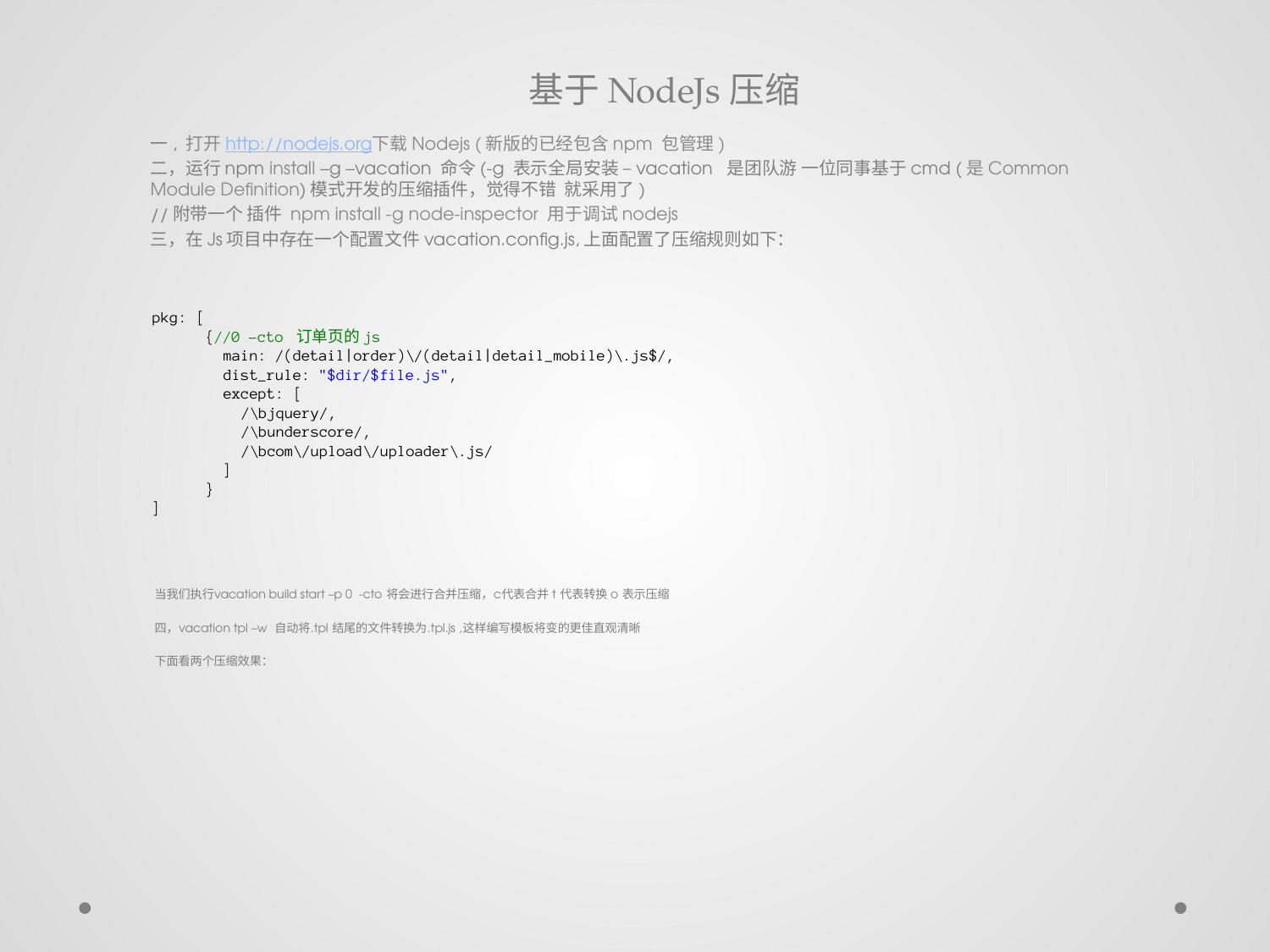

# 基于NodeJs压缩
一, 打开http://nodejs.org下载Nodejs (新版的已经包含npm 包管理)
二，运行npm install –g –vacation 命令(-g 表示全局安装 –vacation  是团队游 一位同事基于cmd (是Common Module Definition)模式开发的压缩插件，觉得不错  就采用了)
//附带一个 插件 npm install -g node-inspector 用于调试nodejs
三，在Js项目中存在一个配置文件vacation.config.js,上面配置了压缩规则如下：

pkg: [
            {//0 -cto 订单页的js
                main: /(detail|order)\/(detail|detail_mobile)\.js$/,
                dist_rule: "$dir/$file.js",
                except: [
                    /\bjquery/,
                    /\bunderscore/,
                    /\bcom\/upload\/uploader\.js/
                ]
            }
]

当我们执行vacation build start –p 0  -cto 将会进行合并压缩，c代表合并 t 代表转换 o 表示压缩

四，vacation tpl –w  自动将.tpl 结尾的文件转换为.tpl.js ,这样编写模板将变的更佳直观清晰

下面看两个压缩效果：